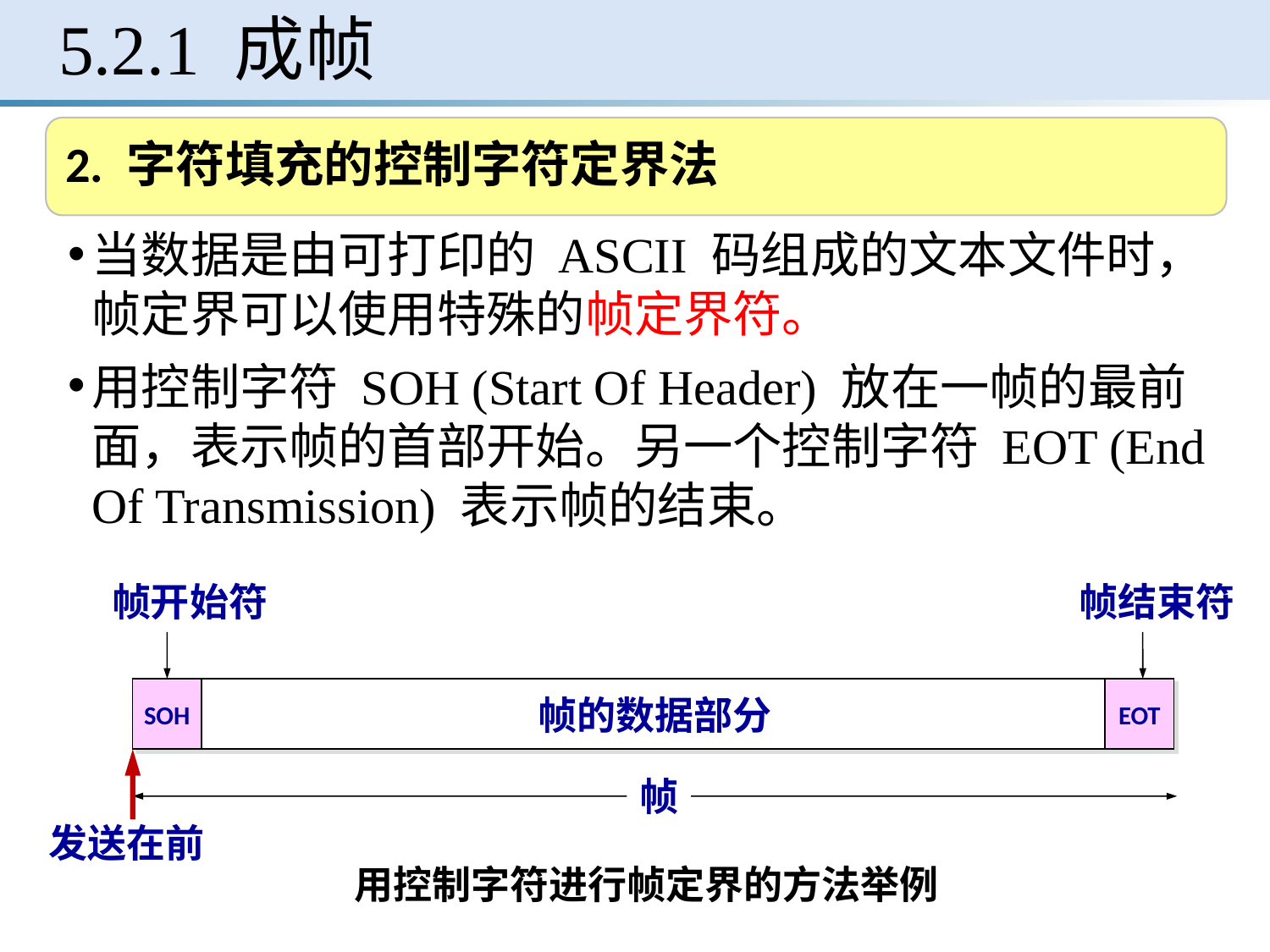

# 5.2.1 成帧

2. 字符填充的控制字符定界法
当数据是由可打印的 ASCII 码组成的文本文件时，帧定界可以使用特殊的帧定界符。
用控制字符 SOH (Start Of Header) 放在一帧的最前面，表示帧的首部开始。另一个控制字符 EOT (End Of Transmission) 表示帧的结束。
帧开始符
帧结束符

SOH
帧的数据部分
EOT

帧

发送在前
用控制字符进行帧定界的方法举例